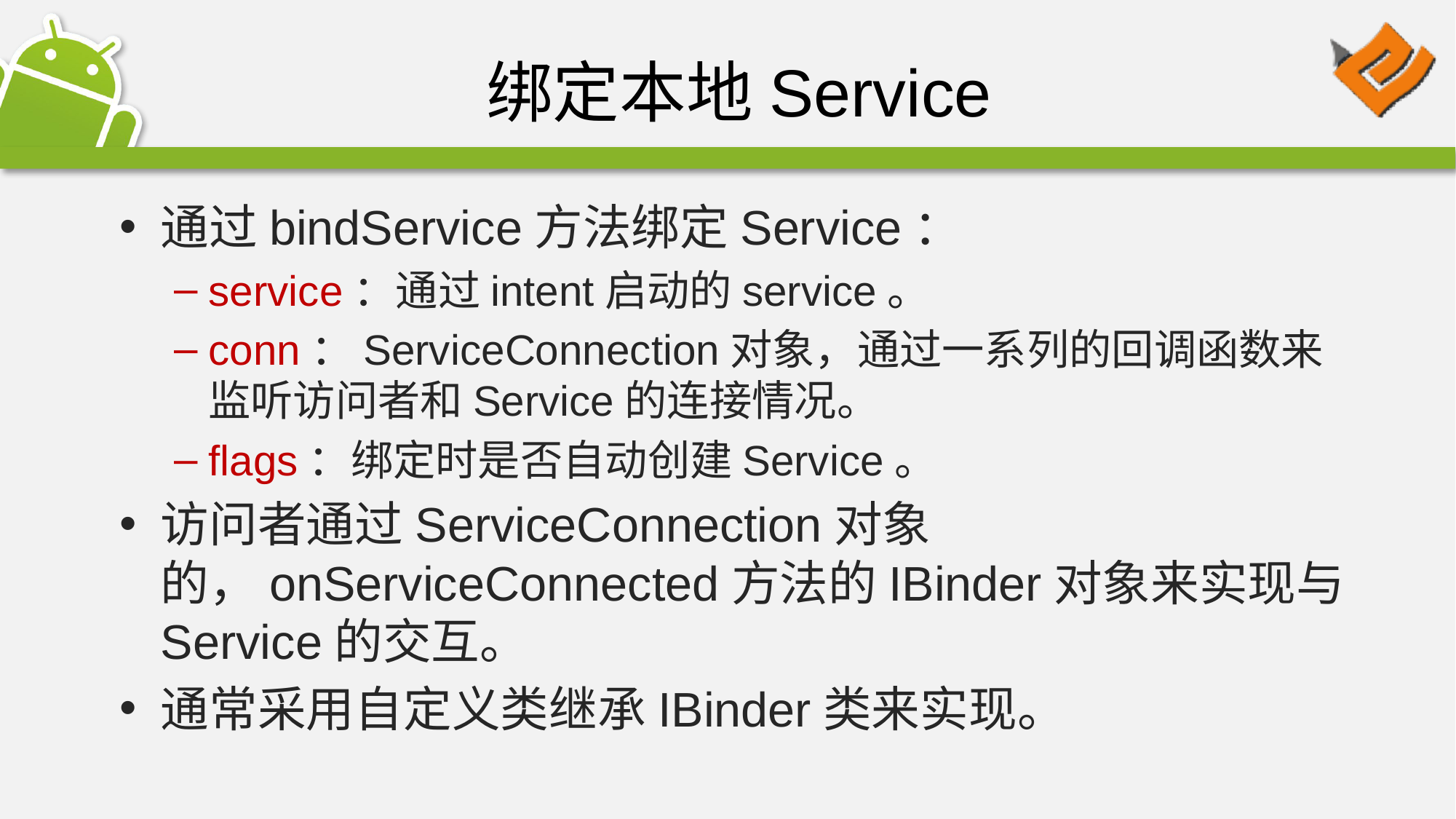

# 绑定本地Service
通过bindService方法绑定Service：
service：通过intent启动的service。
conn：ServiceConnection对象，通过一系列的回调函数来监听访问者和Service的连接情况。
flags：绑定时是否自动创建Service。
访问者通过ServiceConnection对象的，onServiceConnected方法的IBinder对象来实现与Service的交互。
通常采用自定义类继承IBinder类来实现。